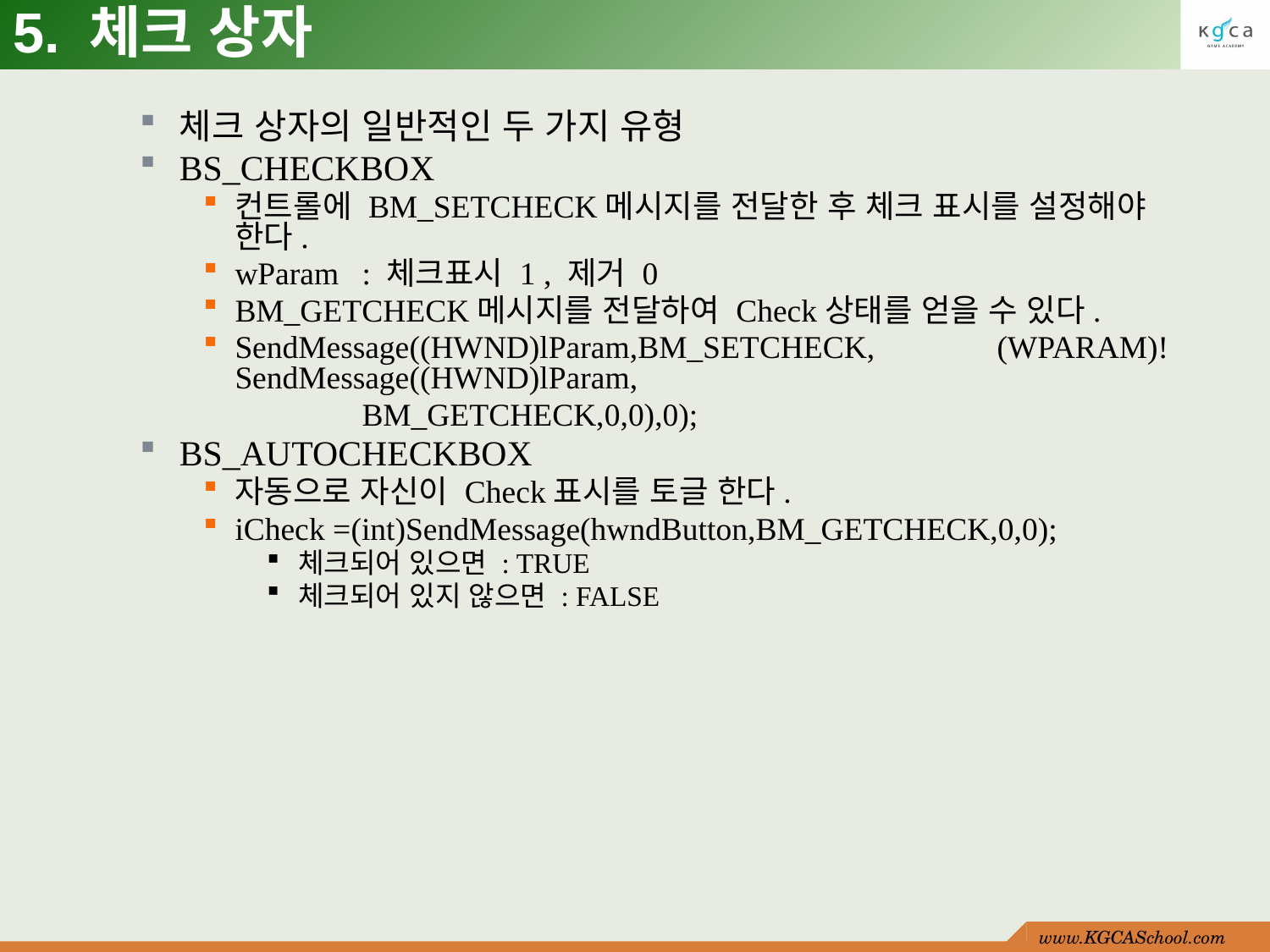

# 5. 체크 상자
체크 상자의 일반적인 두 가지 유형
BS_CHECKBOX
컨트롤에 BM_SETCHECK메시지를 전달한 후 체크 표시를 설정해야 한다.
wParam	: 체크표시 1 , 제거 0
BM_GETCHECK메시지를 전달하여 Check상태를 얻을 수 있다.
SendMessage((HWND)lParam,BM_SETCHECK,	(WPARAM)!SendMessage((HWND)lParam,
	   	BM_GETCHECK,0,0),0);
BS_AUTOCHECKBOX
자동으로 자신이 Check표시를 토글 한다.
iCheck =(int)SendMessage(hwndButton,BM_GETCHECK,0,0);
체크되어 있으면 : TRUE
체크되어 있지 않으면 : FALSE